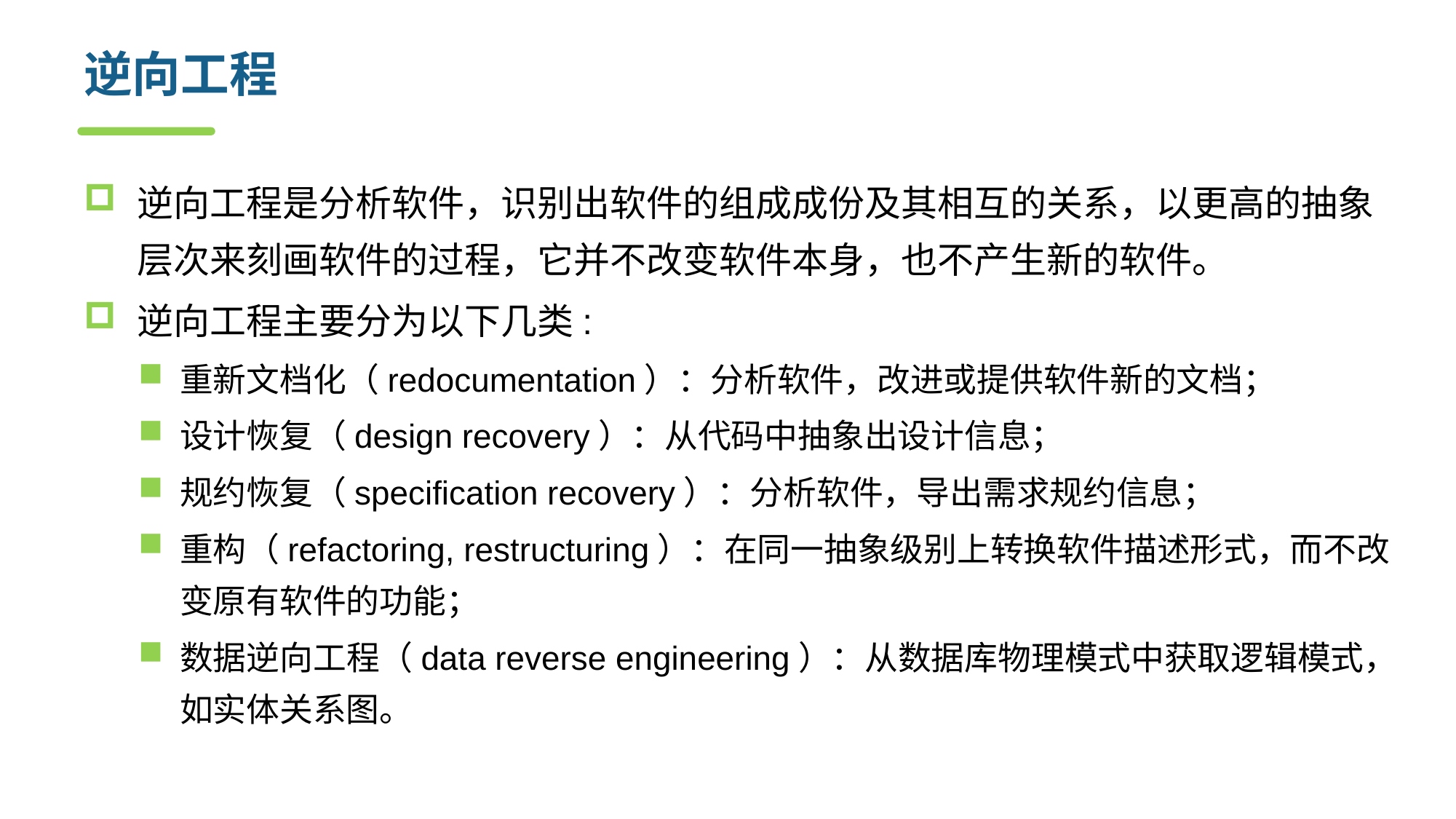

# 逆向工程
逆向工程是分析软件，识别出软件的组成成份及其相互的关系，以更高的抽象层次来刻画软件的过程，它并不改变软件本身，也不产生新的软件。
逆向工程主要分为以下几类:
重新文档化（redocumentation）：分析软件，改进或提供软件新的文档；
设计恢复（design recovery）：从代码中抽象出设计信息；
规约恢复（specification recovery）：分析软件，导出需求规约信息；
重构（refactoring, restructuring）：在同一抽象级别上转换软件描述形式，而不改变原有软件的功能；
数据逆向工程（data reverse engineering）：从数据库物理模式中获取逻辑模式，如实体关系图。

21